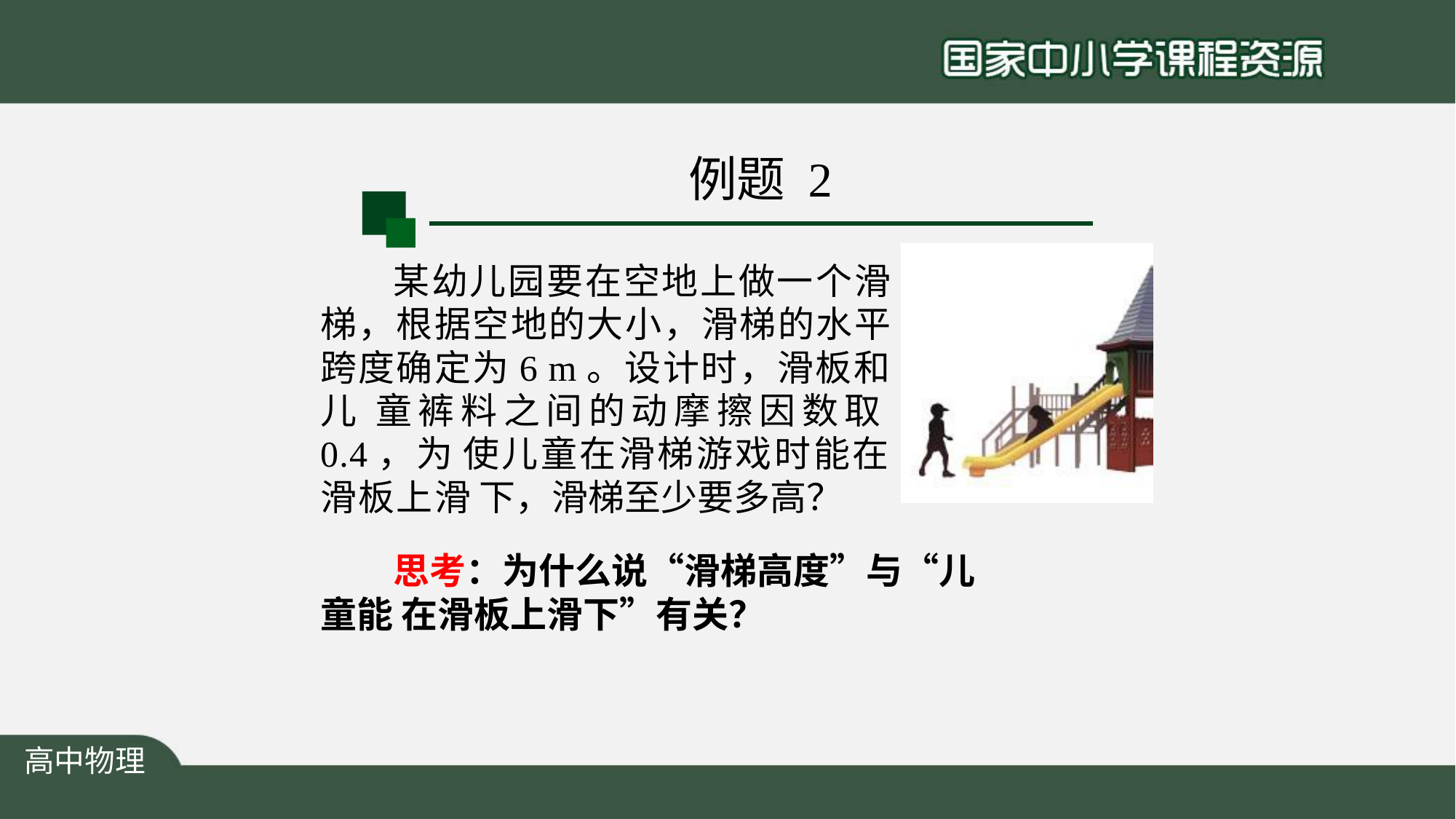

# 例题 2

某幼儿园要在空地上做一个滑 梯，根据空地的大小，滑梯的水平 跨度确定为6 m。设计时，滑板和儿 童裤料之间的动摩擦因数取0.4，为 使儿童在滑梯游戏时能在滑板上滑 下，滑梯至少要多高？
思考：为什么说“滑梯高度”与“儿童能 在滑板上滑下”有关？
高中物理